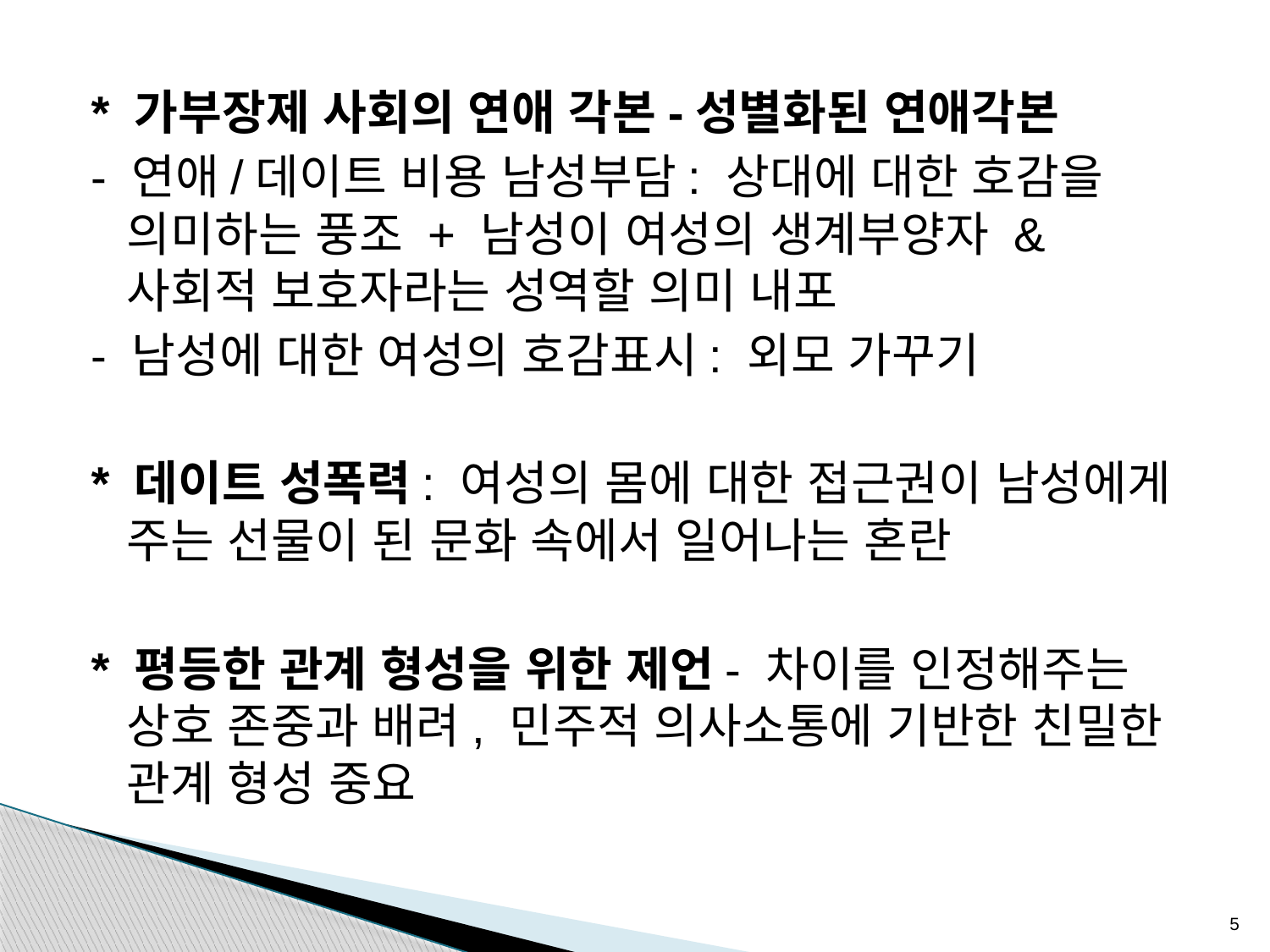

* 가부장제 사회의 연애 각본-성별화된 연애각본
- 연애/데이트 비용 남성부담: 상대에 대한 호감을 의미하는 풍조 + 남성이 여성의 생계부양자 & 사회적 보호자라는 성역할 의미 내포
- 남성에 대한 여성의 호감표시: 외모 가꾸기

* 데이트 성폭력: 여성의 몸에 대한 접근권이 남성에게 주는 선물이 된 문화 속에서 일어나는 혼란

* 평등한 관계 형성을 위한 제언- 차이를 인정해주는 상호 존중과 배려, 민주적 의사소통에 기반한 친밀한 관계 형성 중요
5